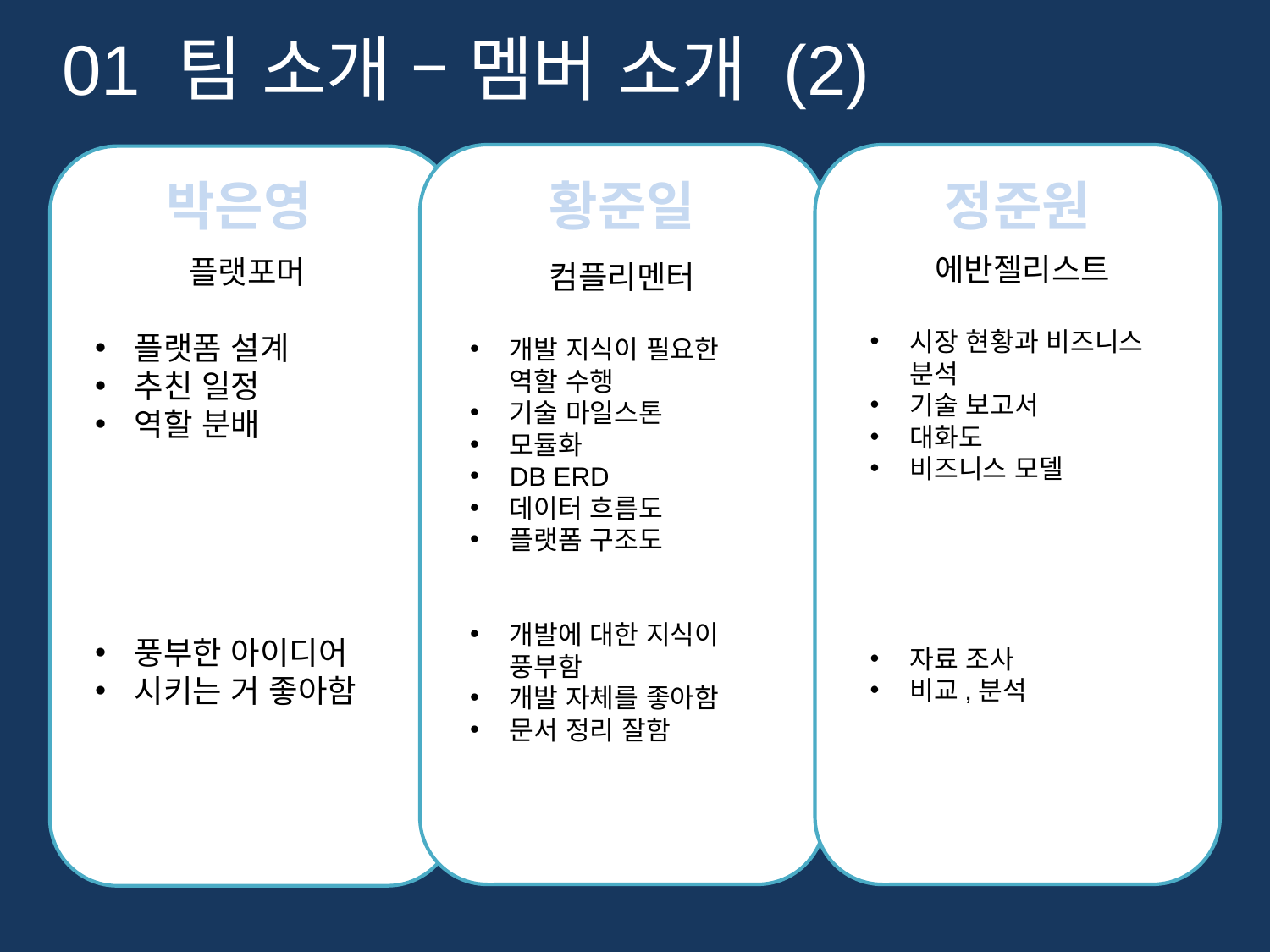

01 팀 소개 – 멤버 소개 (2)

박은영
황준일
정준원
에반젤리스트

시장 현황과 비즈니스 분석
기술 보고서
대화도
비즈니스 모델

자료 조사
비교,분석

플랫포머

플랫폼 설계
추친 일정
역할 분배

풍부한 아이디어
시키는 거 좋아함

컴플리멘터

개발 지식이 필요한 역할 수행
기술 마일스톤
모듈화
DB ERD
데이터 흐름도
플랫폼 구조도
개발에 대한 지식이 풍부함
개발 자체를 좋아함
문서 정리 잘함